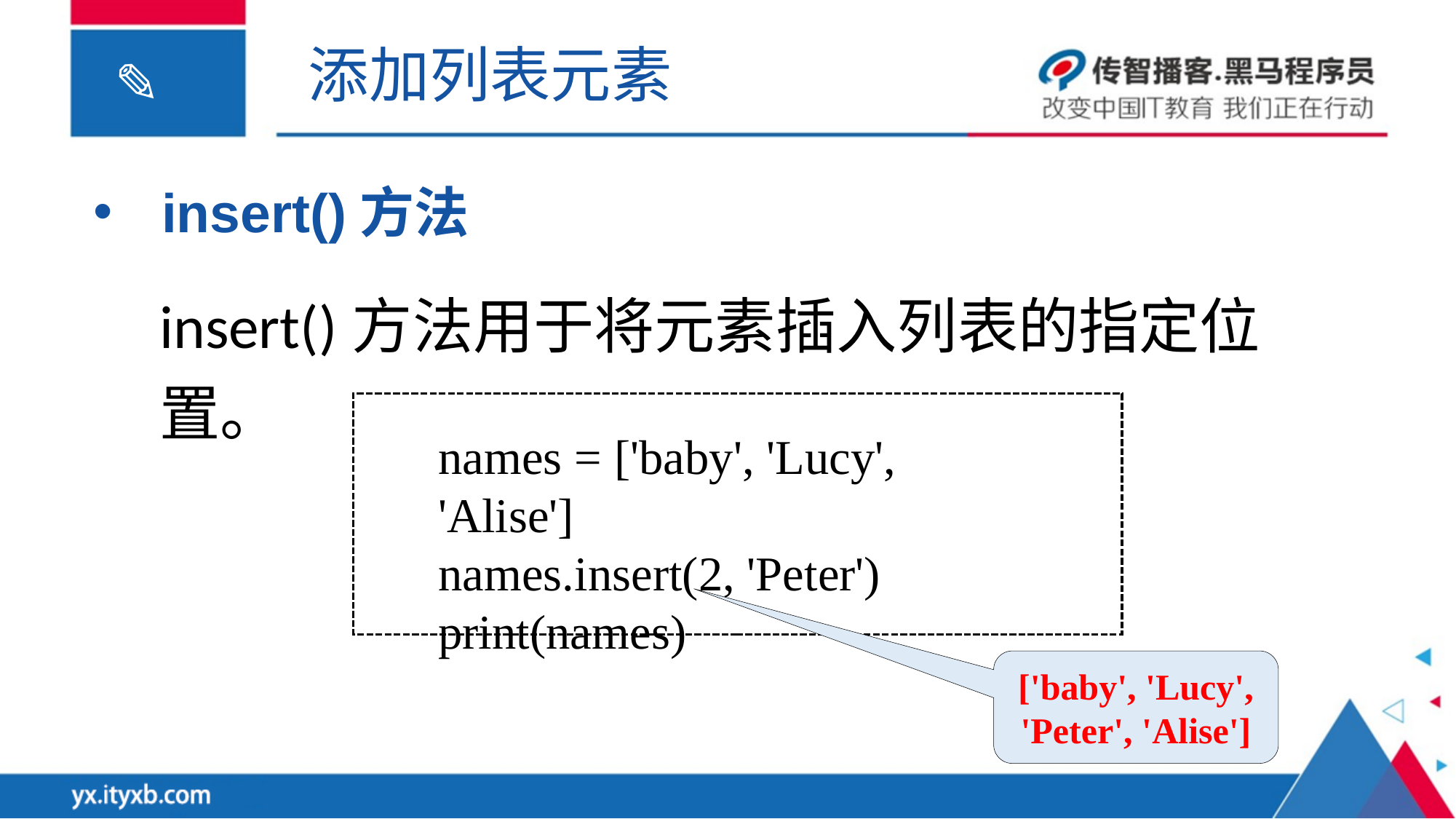

添加列表元素
insert()方法
insert()方法用于将元素插入列表的指定位置。

names = ['baby', 'Lucy', 'Alise']
names.insert(2, 'Peter')
print(names)
['baby', 'Lucy', 'Peter', 'Alise']